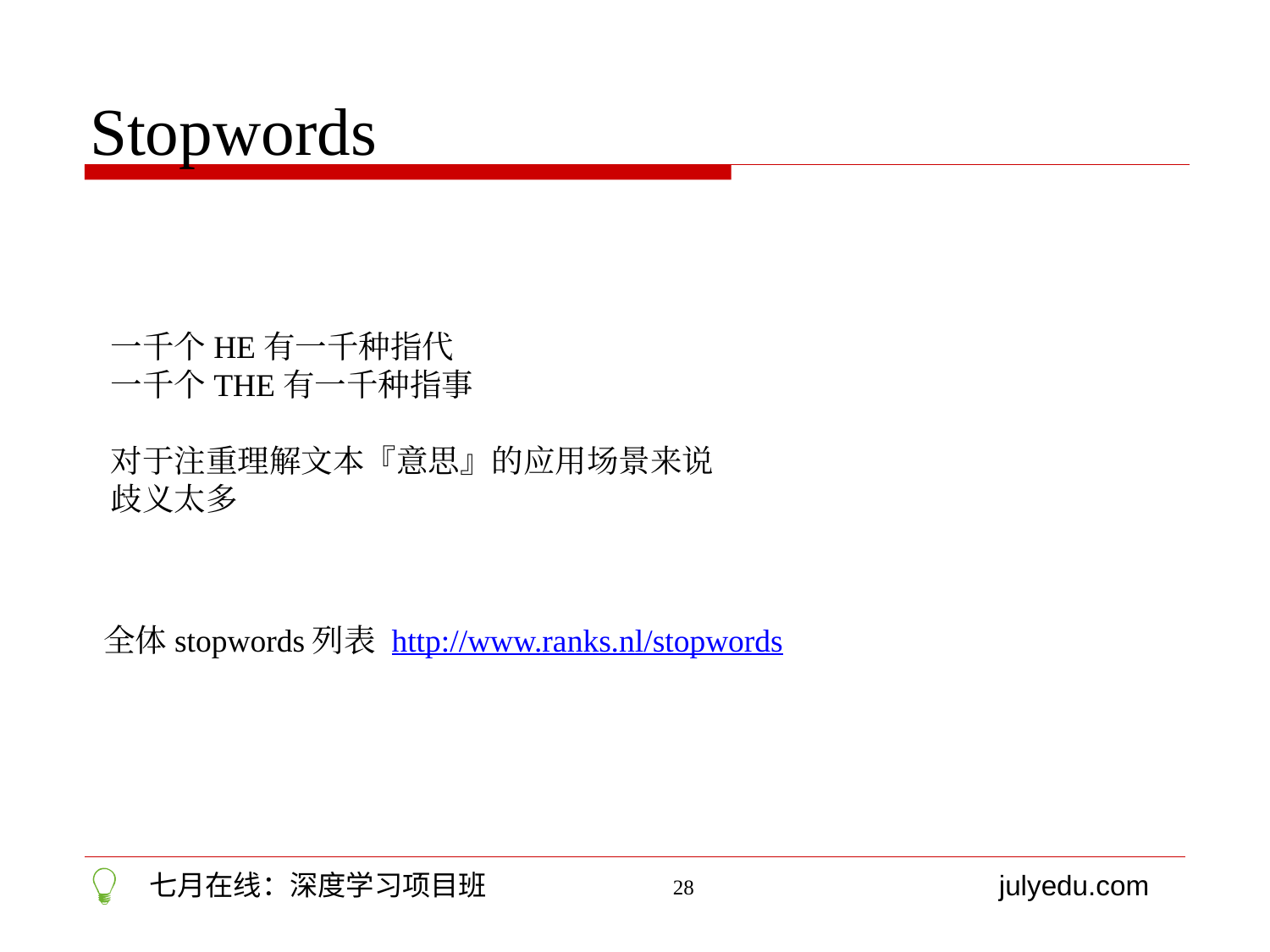

Stopwords
一千个HE有一千种指代
一千个THE有一千种指事

对于注重理解文本『意思』的应用场景来说
歧义太多
全体stopwords列表 http://www.ranks.nl/stopwords
28